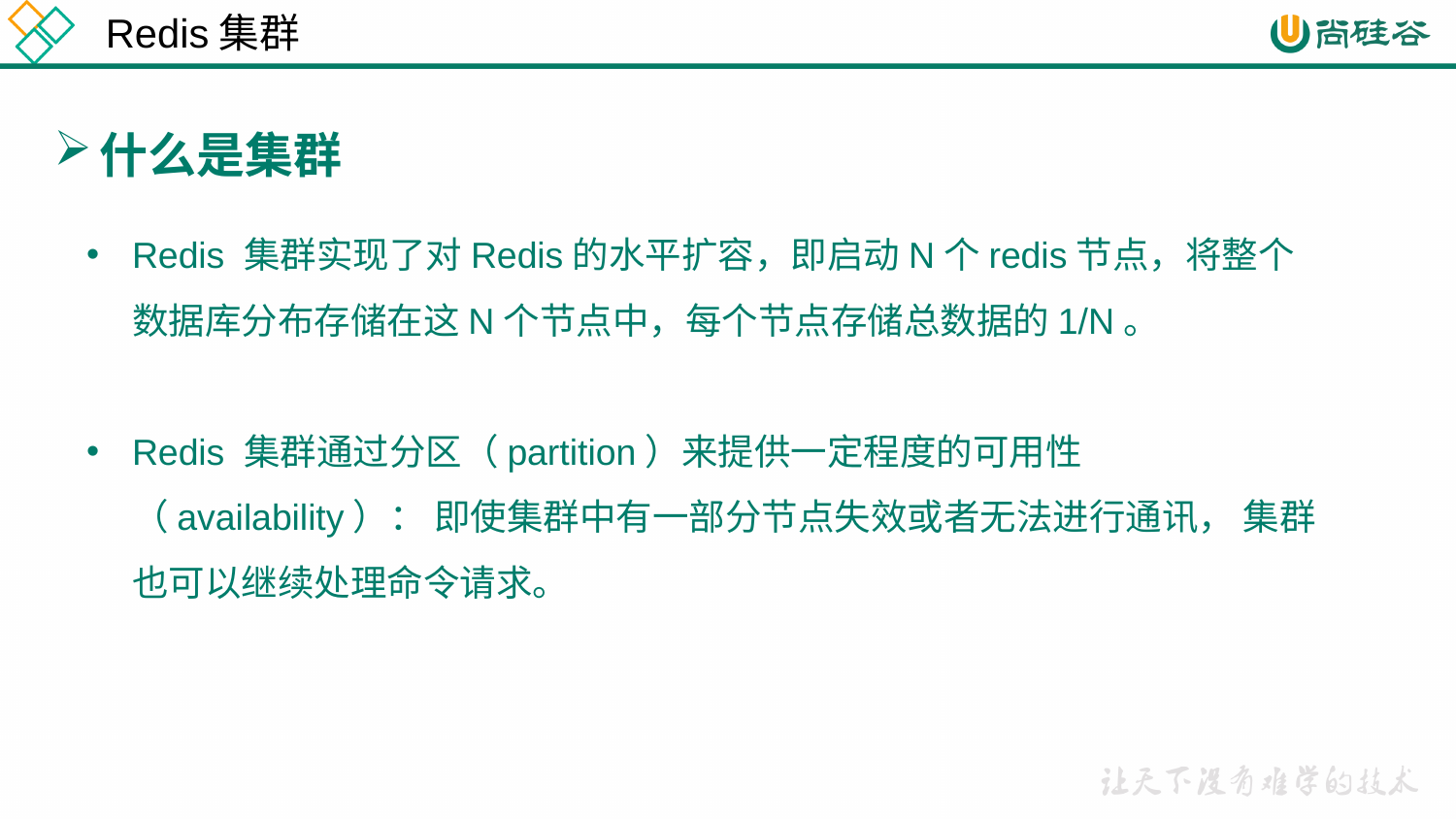

Redis集群
什么是集群
Redis 集群实现了对Redis的水平扩容，即启动N个redis节点，将整个数据库分布存储在这N个节点中，每个节点存储总数据的1/N。

Redis 集群通过分区（partition）来提供一定程度的可用性（availability）： 即使集群中有一部分节点失效或者无法进行通讯， 集群也可以继续处理命令请求。